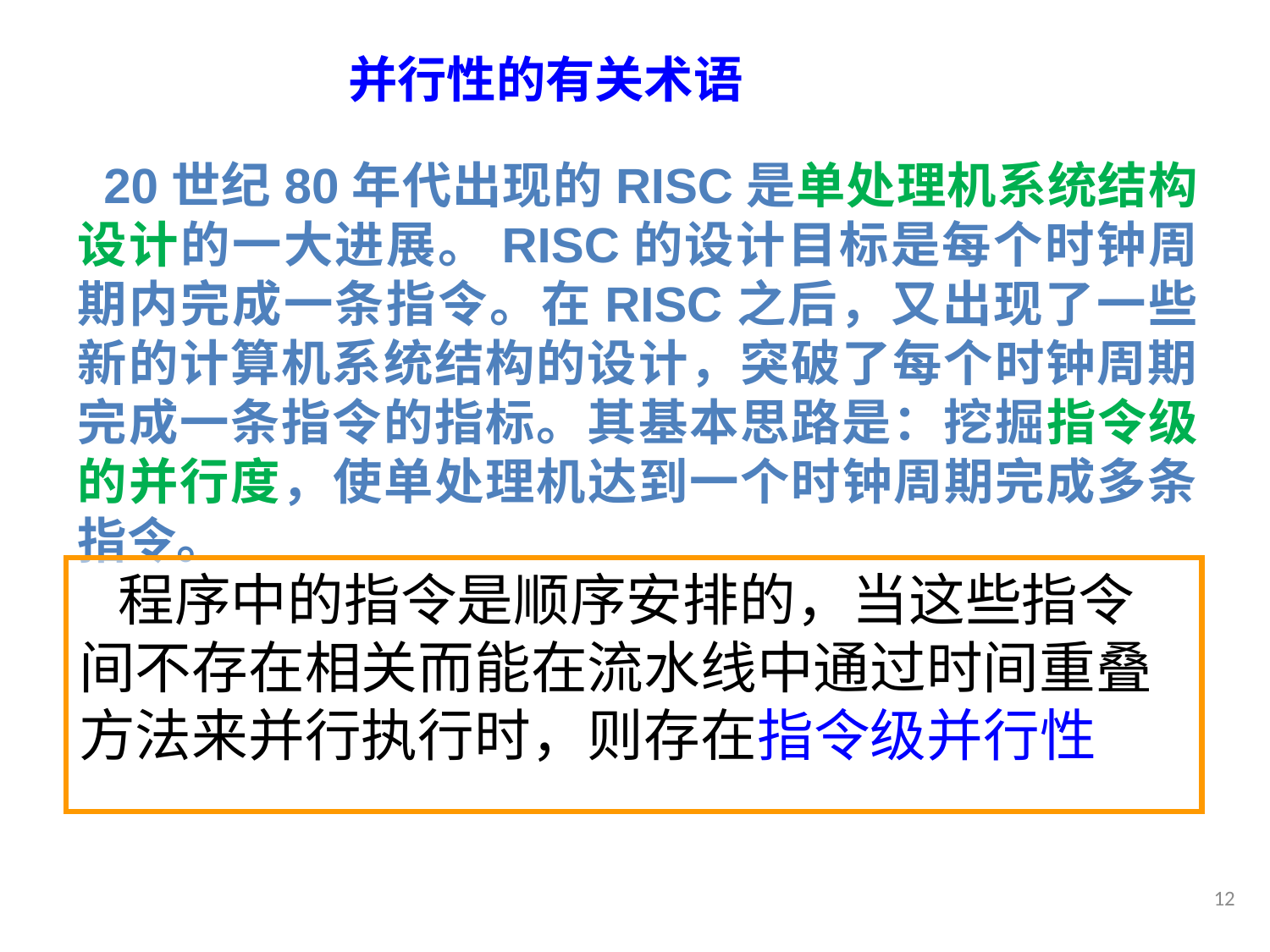

# 并行性的有关术语
  20世纪80年代出现的RISC是单处理机系统结构设计的一大进展。RISC的设计目标是每个时钟周期内完成一条指令。在RISC之后，又出现了一些新的计算机系统结构的设计，突破了每个时钟周期完成一条指令的指标。其基本思路是：挖掘指令级的并行度，使单处理机达到一个时钟周期完成多条指令。
  程序中的指令是顺序安排的，当这些指令间不存在相关而能在流水线中通过时间重叠方法来并行执行时，则存在指令级并行性
12